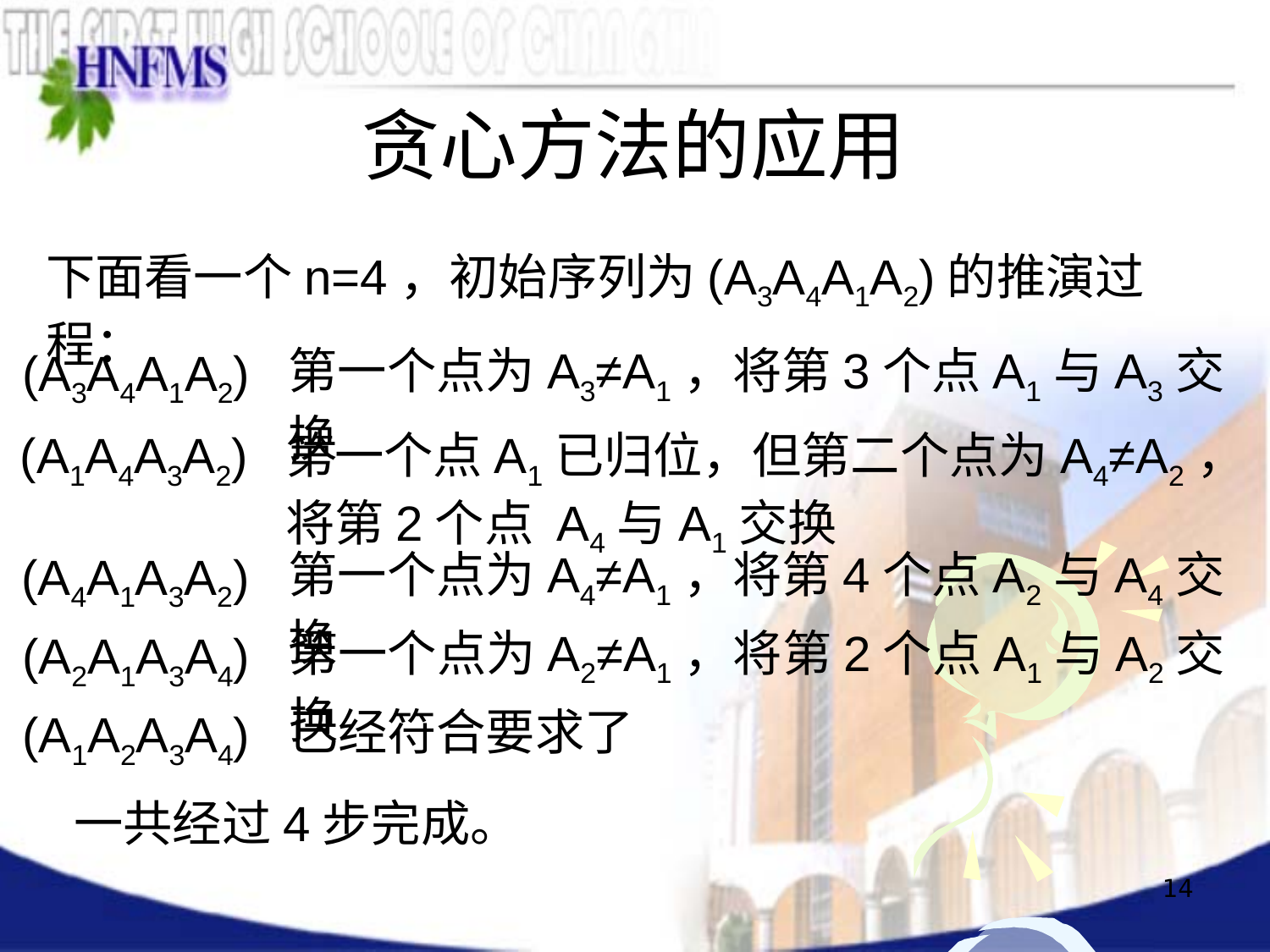

# 贪心方法的应用
下面看一个n=4，初始序列为(A3A4A1A2)的推演过程：
第一个点为A3≠A1，将第3个点A1与A3交换
(A3A4A1A2)
(A1A4A3A2)
第一个点A1已归位，但第二个点为A4≠A2，将第2个点 A4与A1交换
第一个点为A4≠A1，将第4个点A2与A4交换
(A4A1A3A2)
第一个点为A2≠A1，将第2个点A1与A2交换
(A2A1A3A4)
已经符合要求了
(A1A2A3A4)
一共经过4步完成。
14